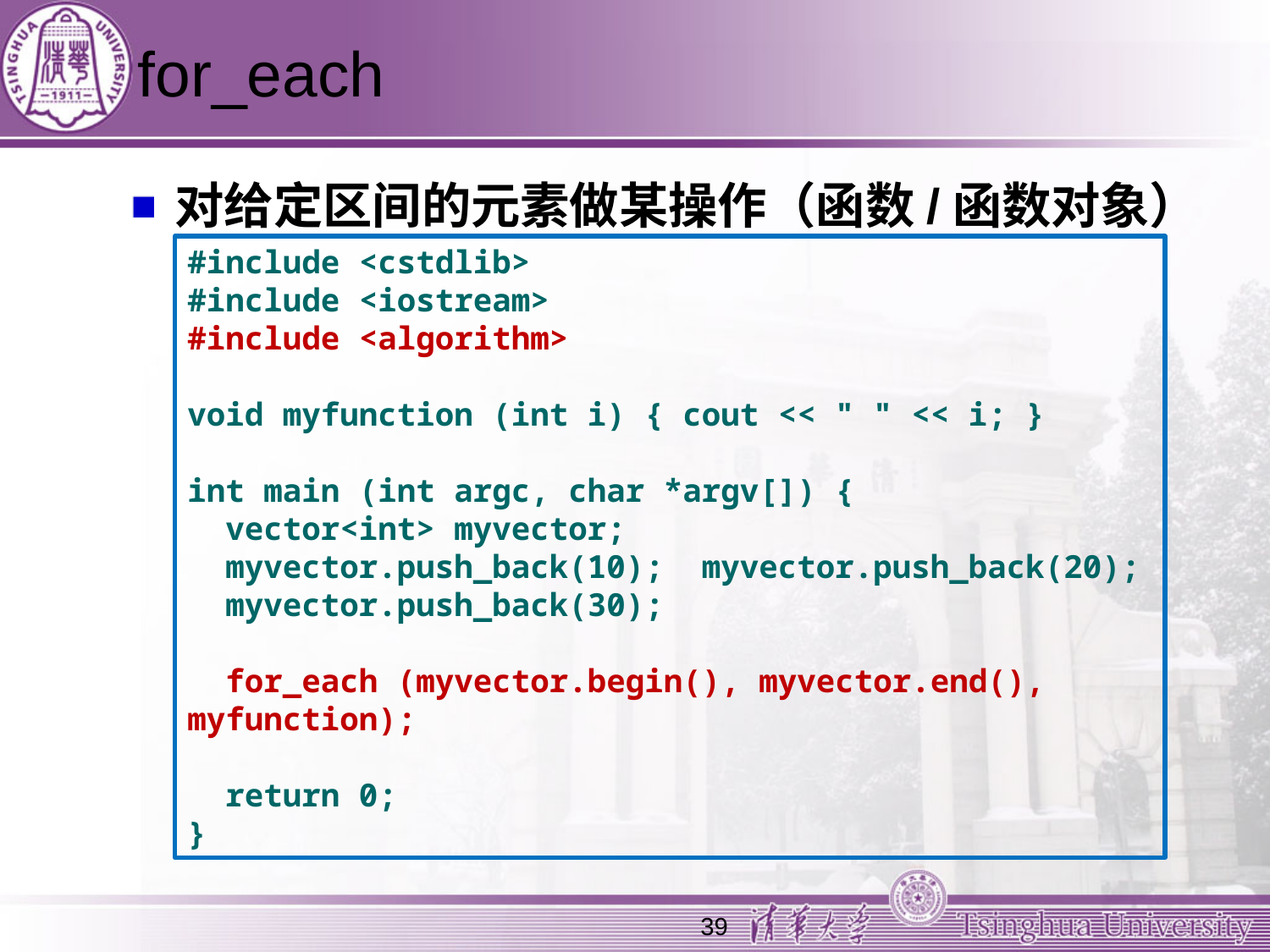

# for_each
对给定区间的元素做某操作（函数/函数对象）

#include <cstdlib>
#include <iostream>
#include <algorithm>

void myfunction (int i) { cout << " " << i; }

int main (int argc, char *argv[]) {
  vector<int> myvector;
  myvector.push_back(10);  myvector.push_back(20);
  myvector.push_back(30);

  for_each (myvector.begin(), myvector.end(), myfunction);

  return 0;
}
39